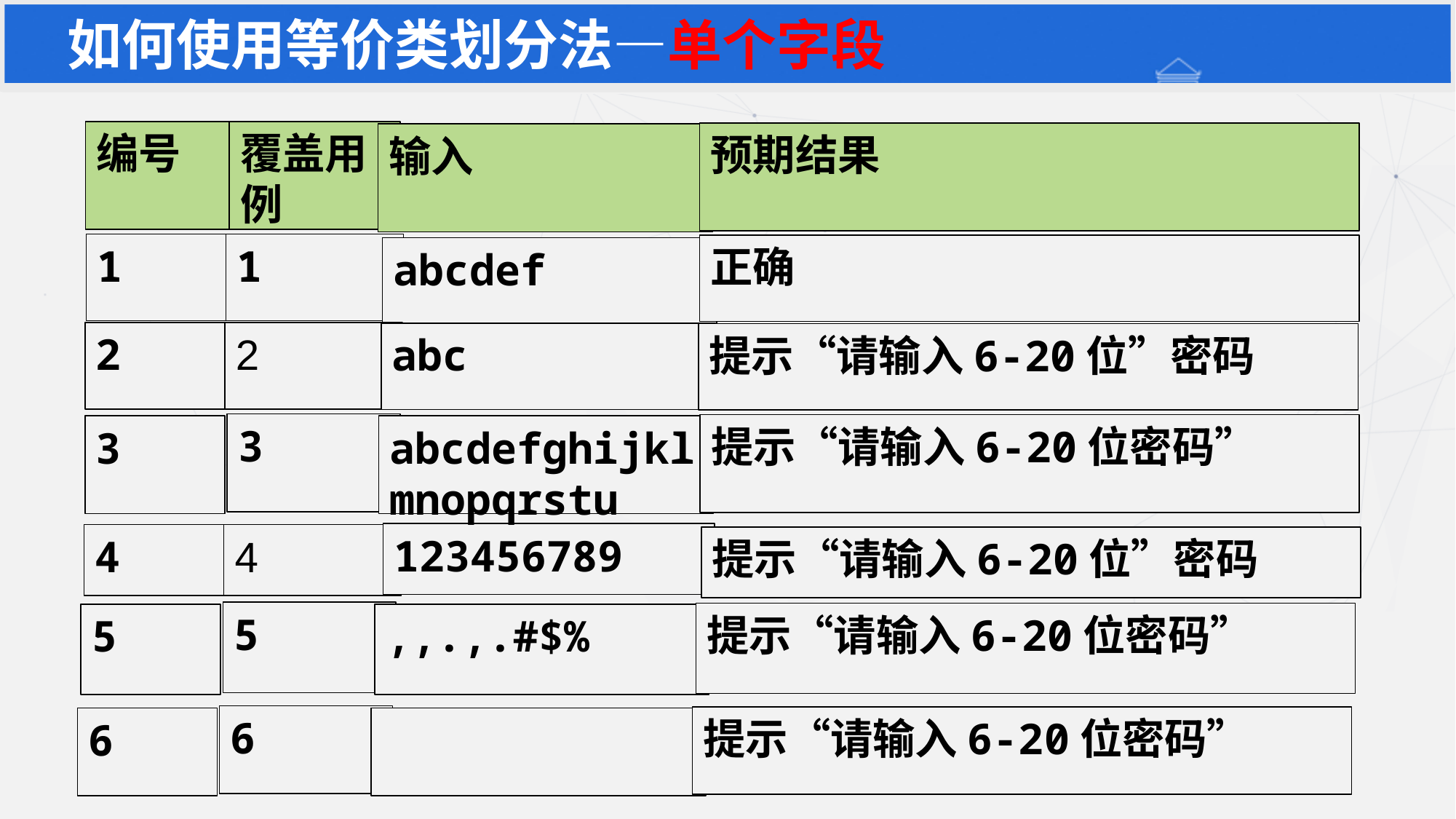

如何使用等价类划分法—单个字段
编号
覆盖用例

预期结果
输入

1
1
正确
abcdef

2
2
abc

提示“请输入6-20位”密码
3
提示“请输入6-20位密码”
abcdefghijklmnopqrstu
3
123456789

4
4
提示“请输入6-20位”密码

5
提示“请输入6-20位密码”
,,.,.#$%
5
6
提示“请输入6-20位密码”

6